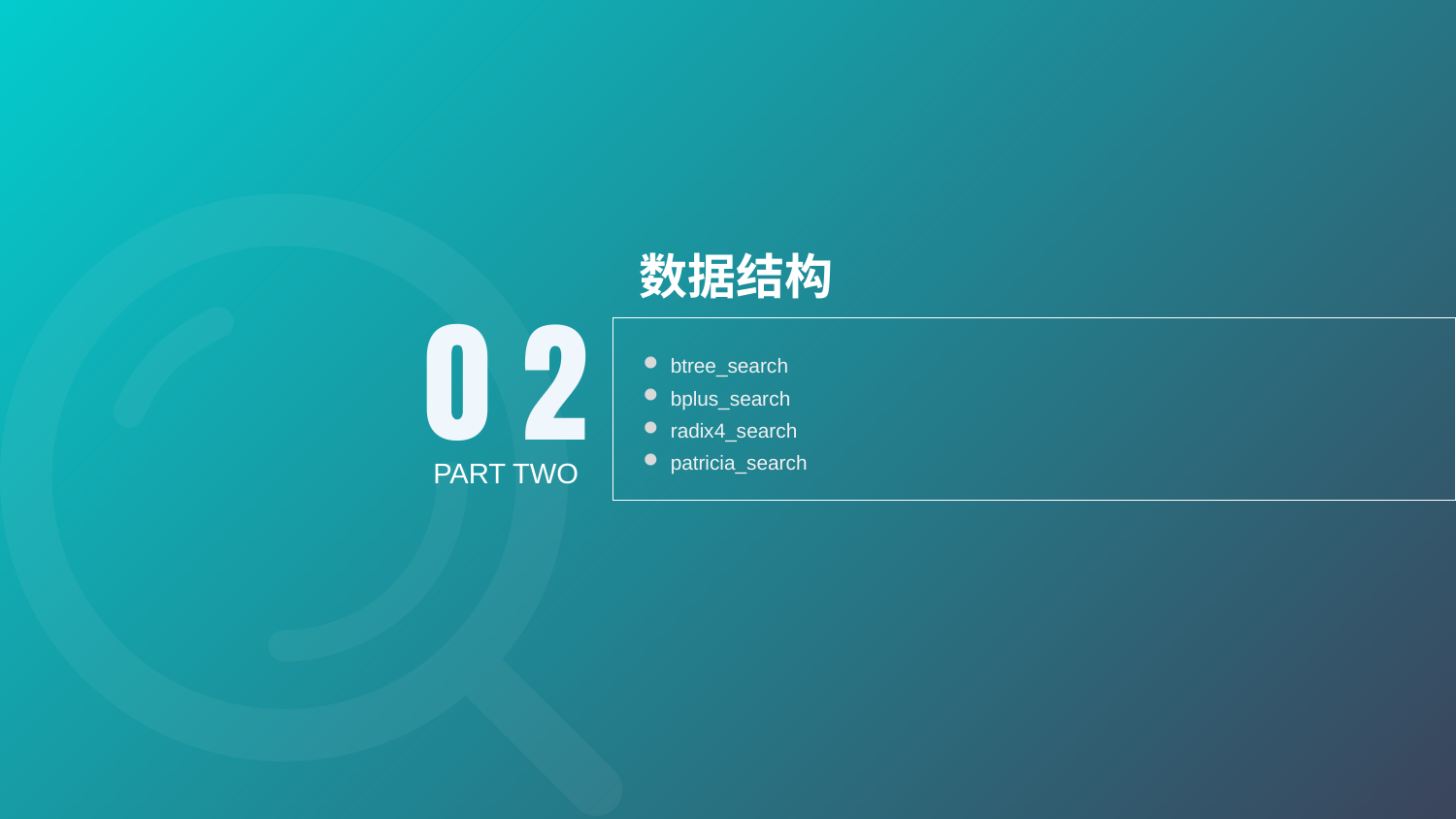

数据结构
0 2

btree_search
bplus_search
radix4_search
patricia_search
PART TWO